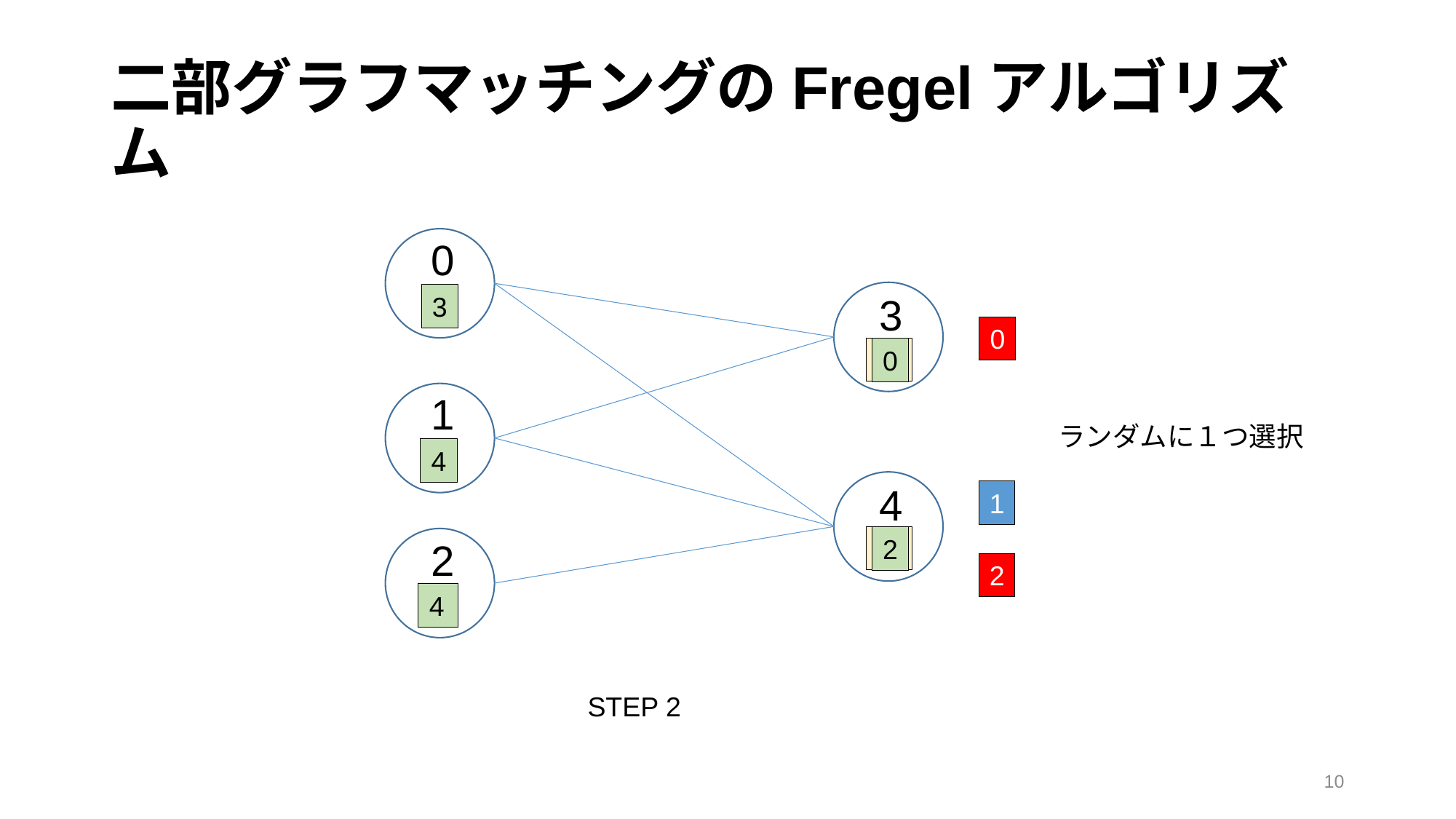

# 二部グラフマッチングのFregelアルゴリズム
0

3
3
0
-1
0
1

ランダムに１つ選択
4

4
1
-1
2
2

2
4
STEP 2
10